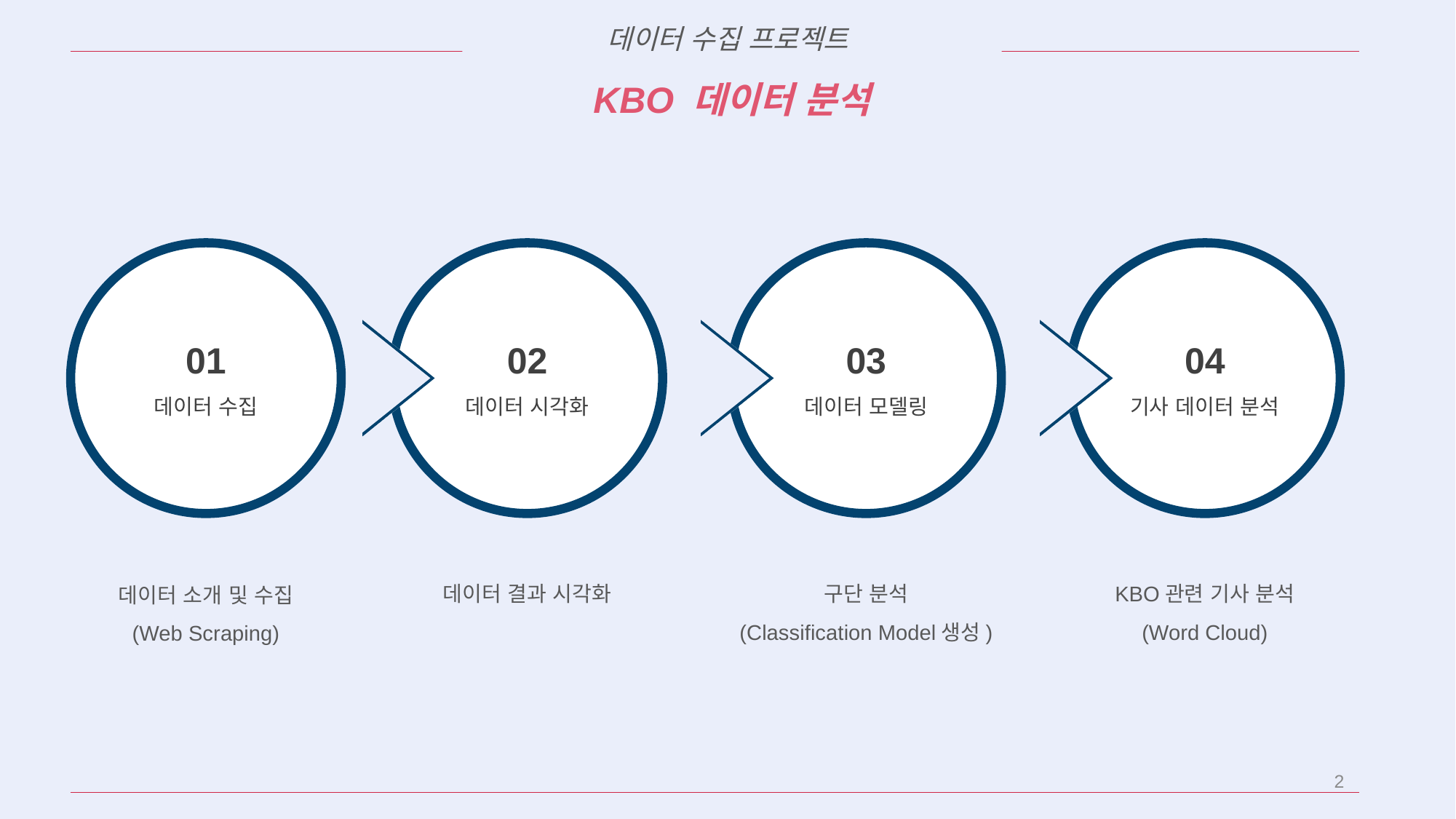

데이터 수집 프로젝트
KBO 데이터 분석
01
데이터 수집
02
데이터 시각화
03
데이터 모델링
04
기사 데이터 분석

KBO관련 기사 분석
(Word Cloud)
구단 분석
(Classification Model생성)
데이터 결과 시각화
데이터 소개 및 수집
(Web Scraping)
2